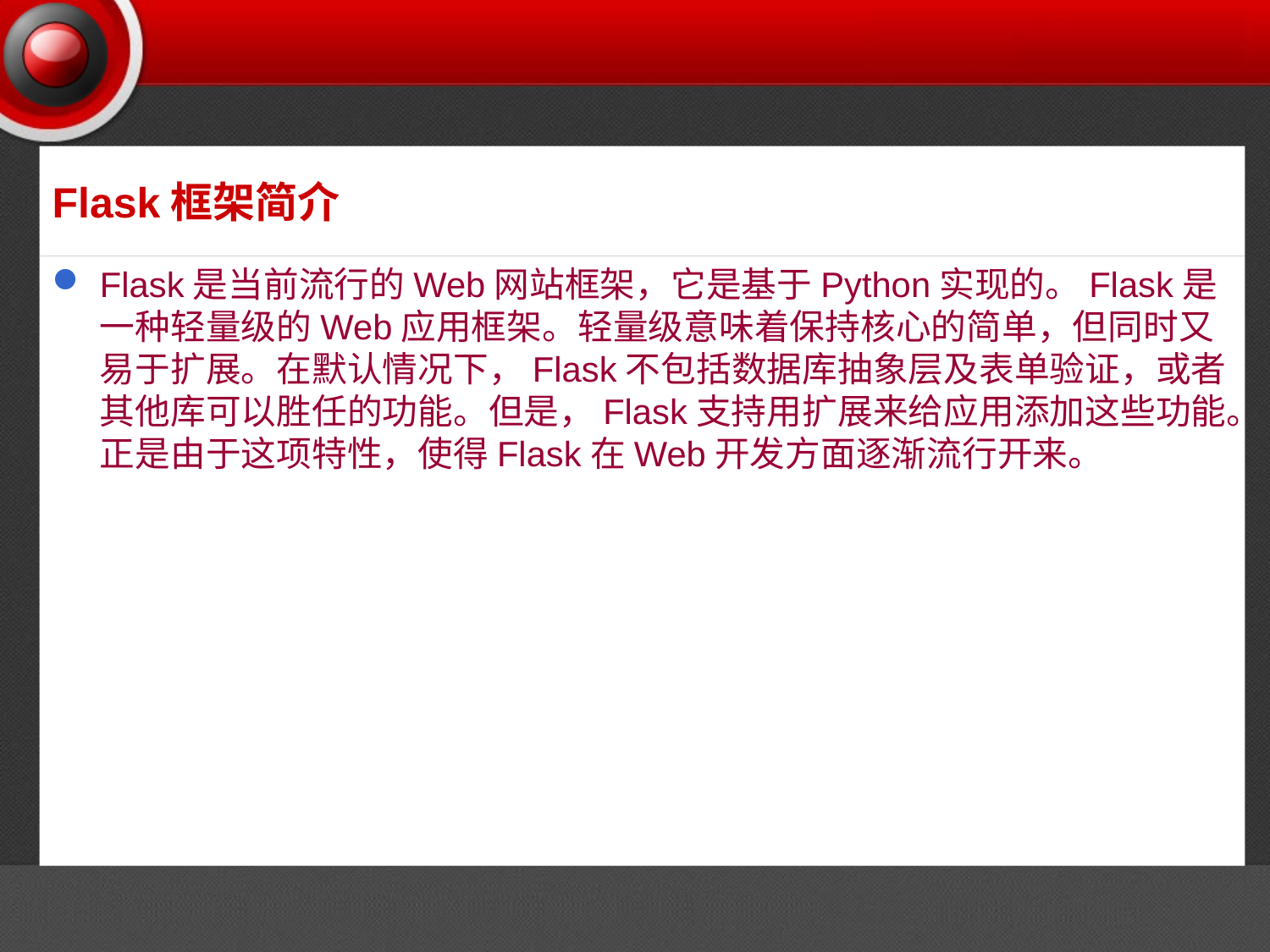

# Flask框架简介
Flask是当前流行的Web网站框架，它是基于Python实现的。Flask是一种轻量级的Web应用框架。轻量级意味着保持核心的简单，但同时又易于扩展。在默认情况下，Flask不包括数据库抽象层及表单验证，或者其他库可以胜任的功能。但是，Flask支持用扩展来给应用添加这些功能。正是由于这项特性，使得Flask在Web开发方面逐渐流行开来。